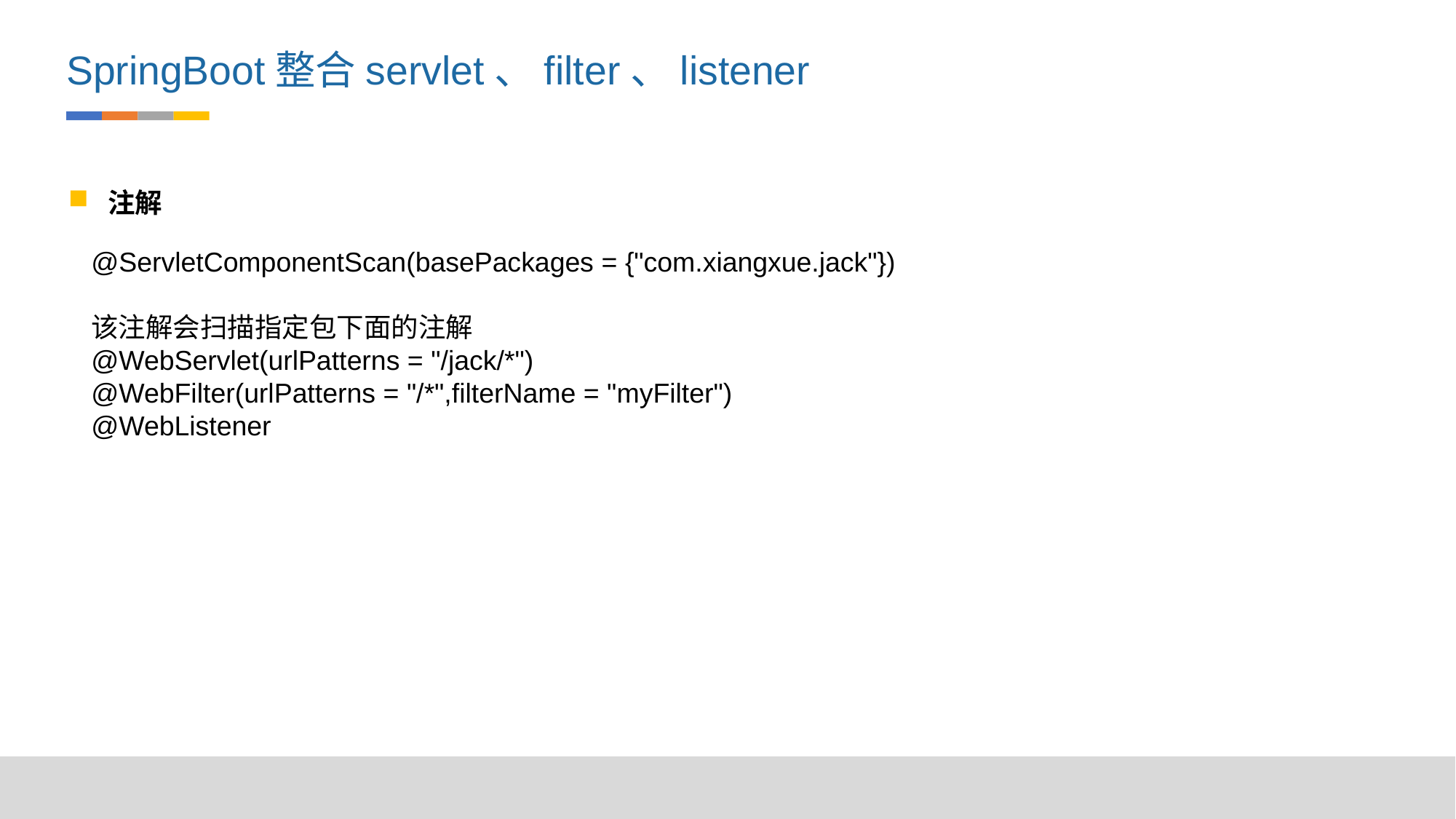

SpringBoot整合servlet、filter、listener

  注解
@ServletComponentScan(basePackages = {"com.xiangxue.jack"})

该注解会扫描指定包下面的注解
@WebServlet(urlPatterns = "/jack/*")
@WebFilter(urlPatterns = "/*",filterName = "myFilter")
@WebListener